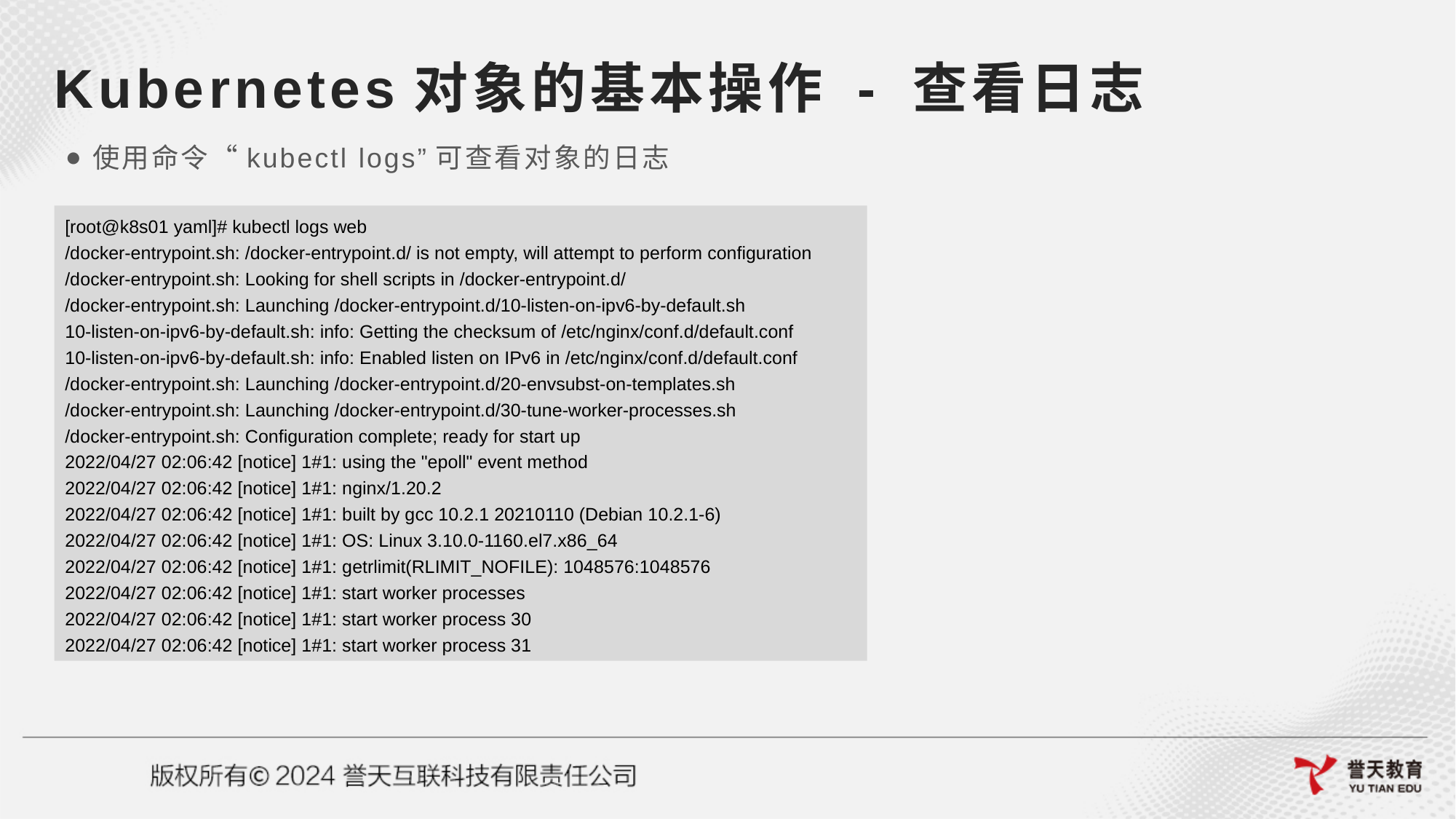

# Kubernetes对象的基本操作 - 查看日志
使用命令“kubectl logs”可查看对象的日志

[root@k8s01 yaml]# kubectl logs web
/docker-entrypoint.sh: /docker-entrypoint.d/ is not empty, will attempt to perform configuration
/docker-entrypoint.sh: Looking for shell scripts in /docker-entrypoint.d/
/docker-entrypoint.sh: Launching /docker-entrypoint.d/10-listen-on-ipv6-by-default.sh
10-listen-on-ipv6-by-default.sh: info: Getting the checksum of /etc/nginx/conf.d/default.conf
10-listen-on-ipv6-by-default.sh: info: Enabled listen on IPv6 in /etc/nginx/conf.d/default.conf
/docker-entrypoint.sh: Launching /docker-entrypoint.d/20-envsubst-on-templates.sh
/docker-entrypoint.sh: Launching /docker-entrypoint.d/30-tune-worker-processes.sh
/docker-entrypoint.sh: Configuration complete; ready for start up
2022/04/27 02:06:42 [notice] 1#1: using the "epoll" event method
2022/04/27 02:06:42 [notice] 1#1: nginx/1.20.2
2022/04/27 02:06:42 [notice] 1#1: built by gcc 10.2.1 20210110 (Debian 10.2.1-6)
2022/04/27 02:06:42 [notice] 1#1: OS: Linux 3.10.0-1160.el7.x86_64
2022/04/27 02:06:42 [notice] 1#1: getrlimit(RLIMIT_NOFILE): 1048576:1048576
2022/04/27 02:06:42 [notice] 1#1: start worker processes
2022/04/27 02:06:42 [notice] 1#1: start worker process 30
2022/04/27 02:06:42 [notice] 1#1: start worker process 31